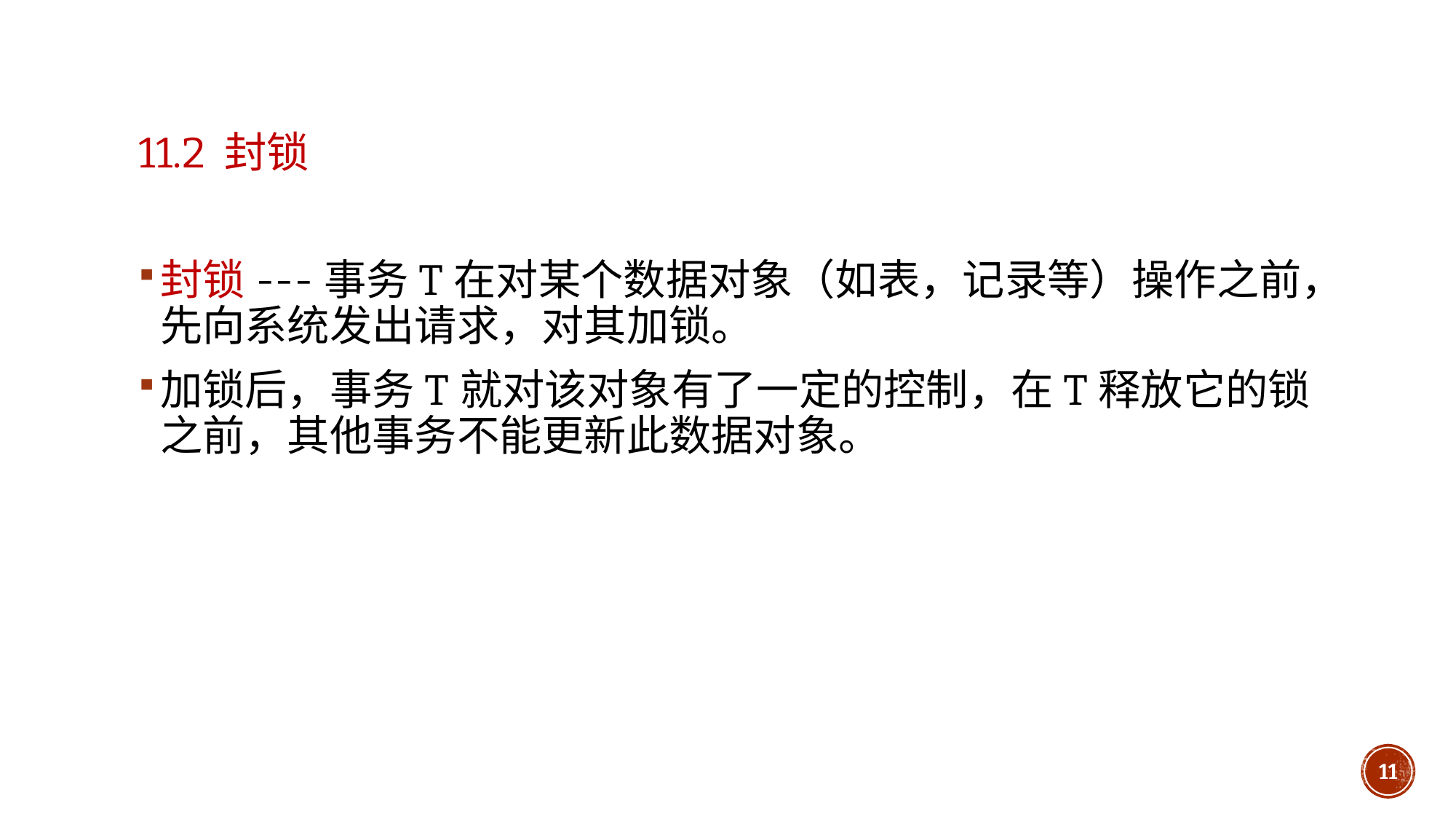

# 11.2 封锁
封锁---事务T在对某个数据对象（如表，记录等）操作之前，先向系统发出请求，对其加锁。
加锁后，事务T就对该对象有了一定的控制，在T释放它的锁之前，其他事务不能更新此数据对象。

11